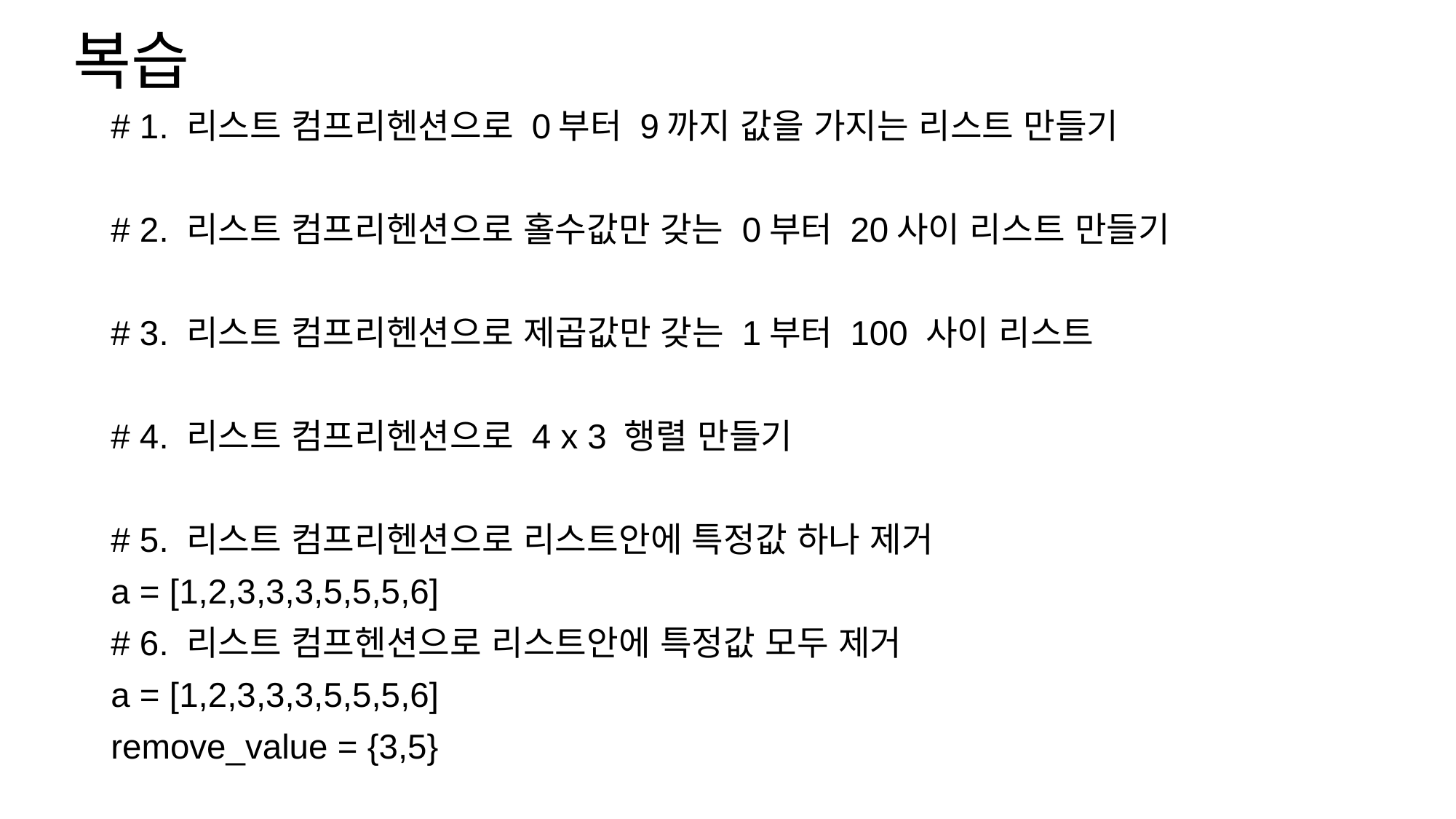

# 복습
# 1. 리스트 컴프리헨션으로 0부터 9까지 값을 가지는 리스트 만들기

# 2. 리스트 컴프리헨션으로 홀수값만 갖는 0부터 20사이 리스트 만들기

# 3. 리스트 컴프리헨션으로 제곱값만 갖는 1부터 100 사이 리스트

# 4. 리스트 컴프리헨션으로 4 x 3 행렬 만들기

# 5. 리스트 컴프리헨션으로 리스트안에 특정값 하나 제거
a = [1,2,3,3,3,5,5,5,6]
# 6. 리스트 컴프헨션으로 리스트안에 특정값 모두 제거
a = [1,2,3,3,3,5,5,5,6]
remove_value = {3,5}